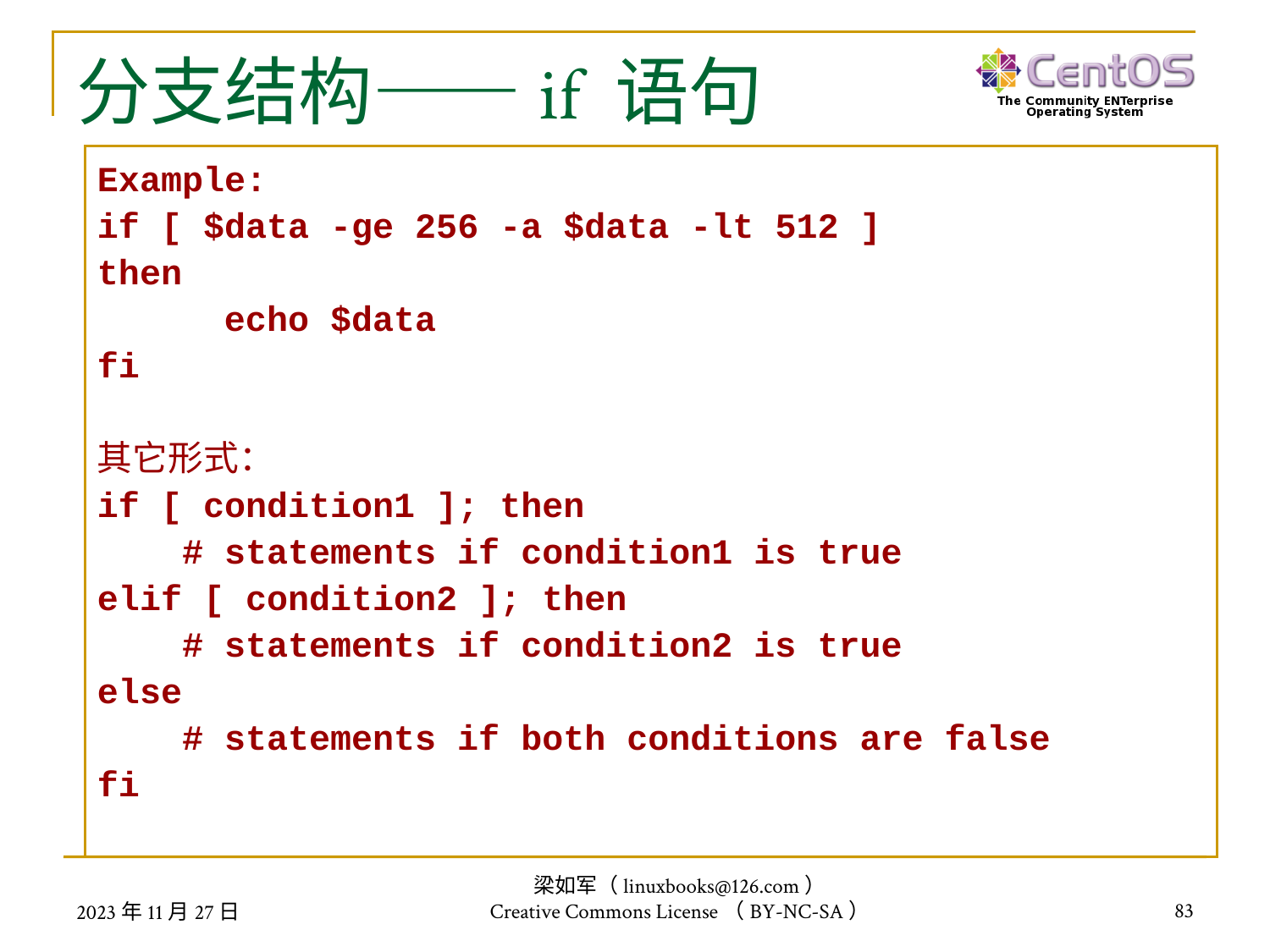

# 分支结构——if 语句
Example:
if [ $data -ge 256 -a $data -lt 512 ]
then
	echo $data
fi

其它形式：
if [ condition1 ]; then
    # statements if condition1 is true
elif [ condition2 ]; then
    # statements if condition2 is true
else
    # statements if both conditions are false
fi

梁如军（linuxbooks@126.com）
Creative Commons License（BY-NC-SA）
2023年11月27日
83